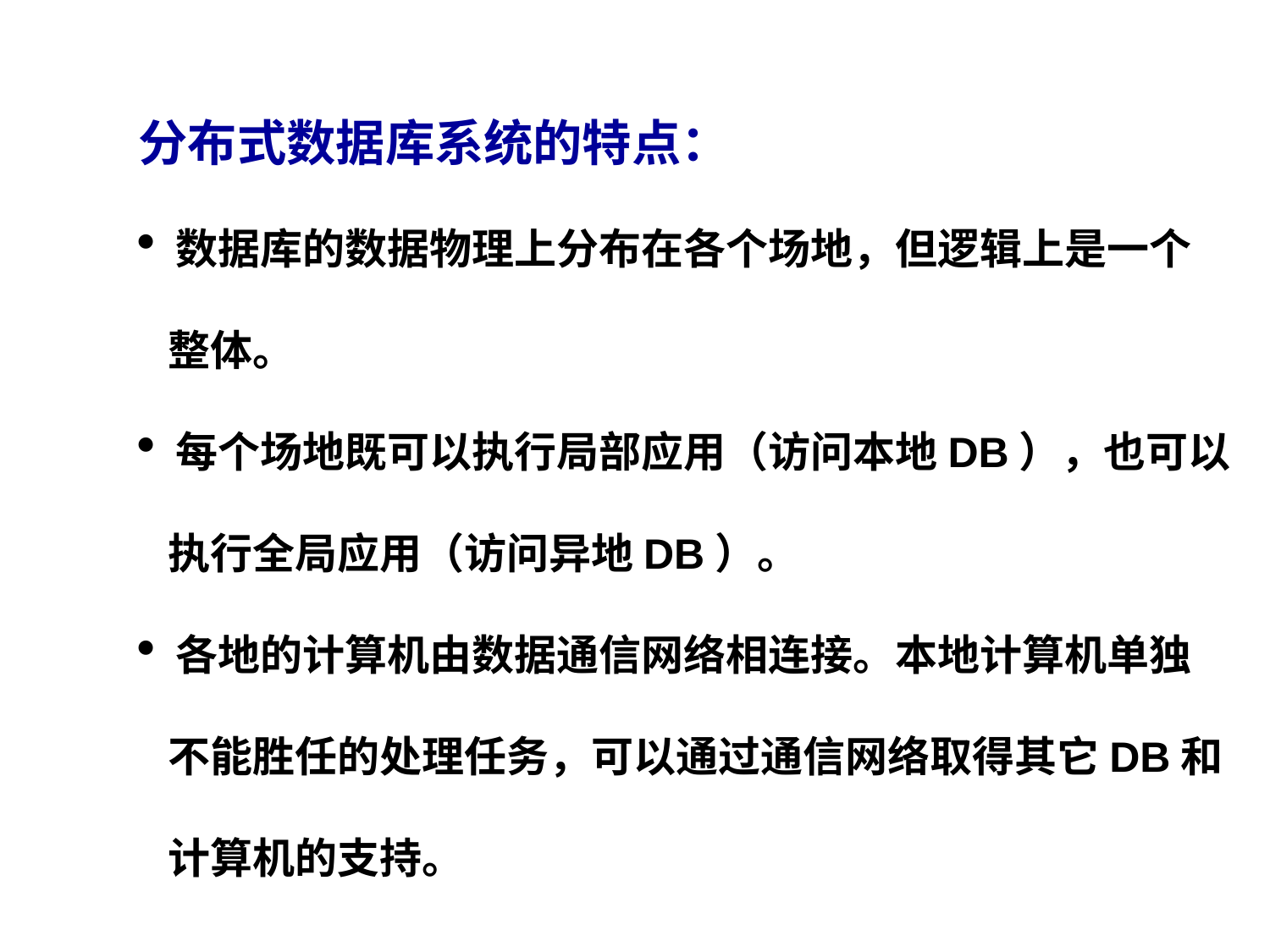

分布式数据库系统的特点：
 数据库的数据物理上分布在各个场地，但逻辑上是一个
  整体。
 每个场地既可以执行局部应用（访问本地DB），也可以
  执行全局应用（访问异地DB）。
 各地的计算机由数据通信网络相连接。本地计算机单独
  不能胜任的处理任务，可以通过通信网络取得其它DB和
  计算机的支持。